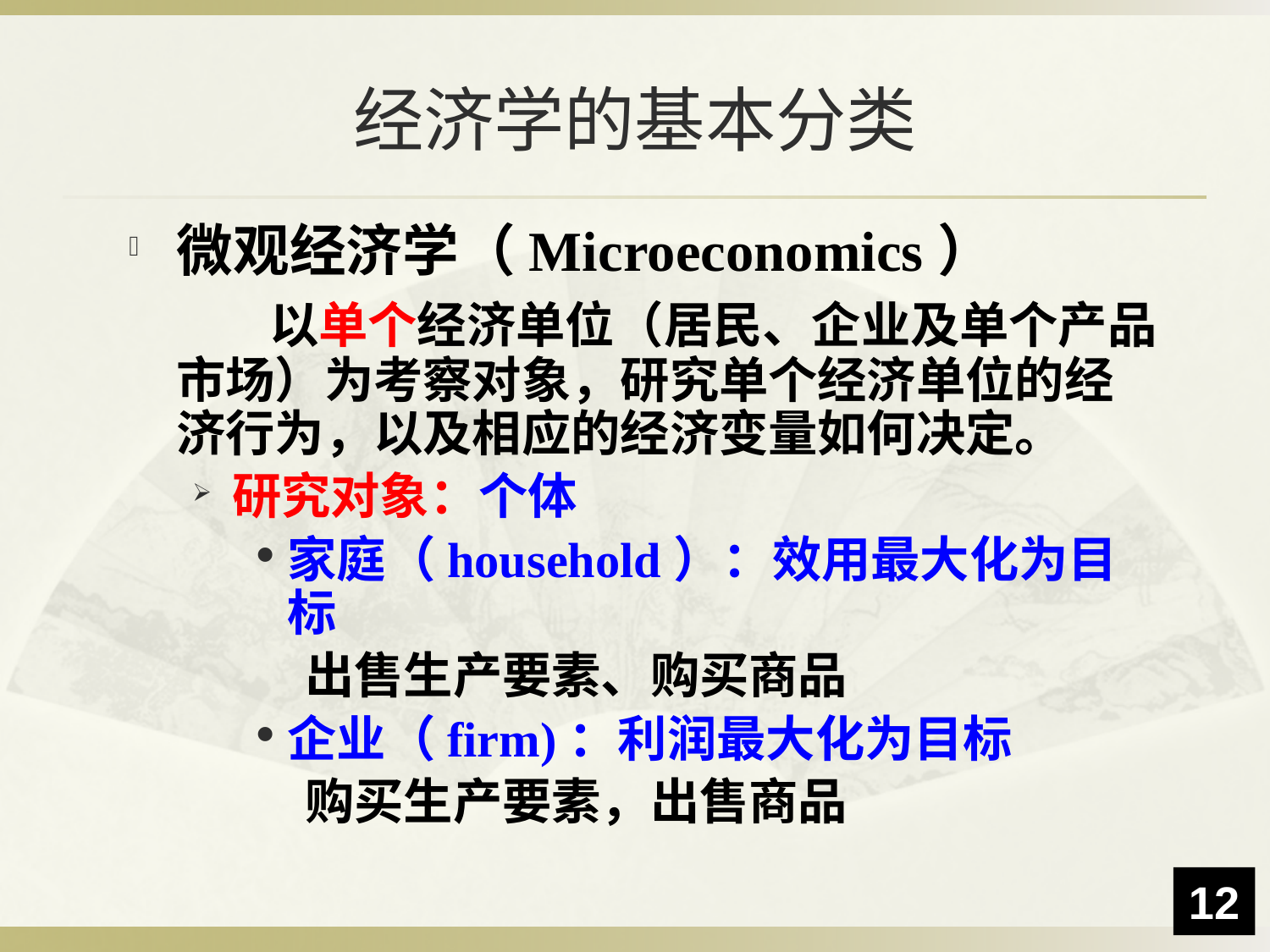

# 经济学的基本分类
微观经济学（Microeconomics）
          以单个经济单位（居民、企业及单个产品市场）为考察对象，研究单个经济单位的经济行为，以及相应的经济变量如何决定。
研究对象：个体
家庭（household）：效用最大化为目标
         出售生产要素、购买商品
企业（firm)：利润最大化为目标
         购买生产要素，出售商品
12